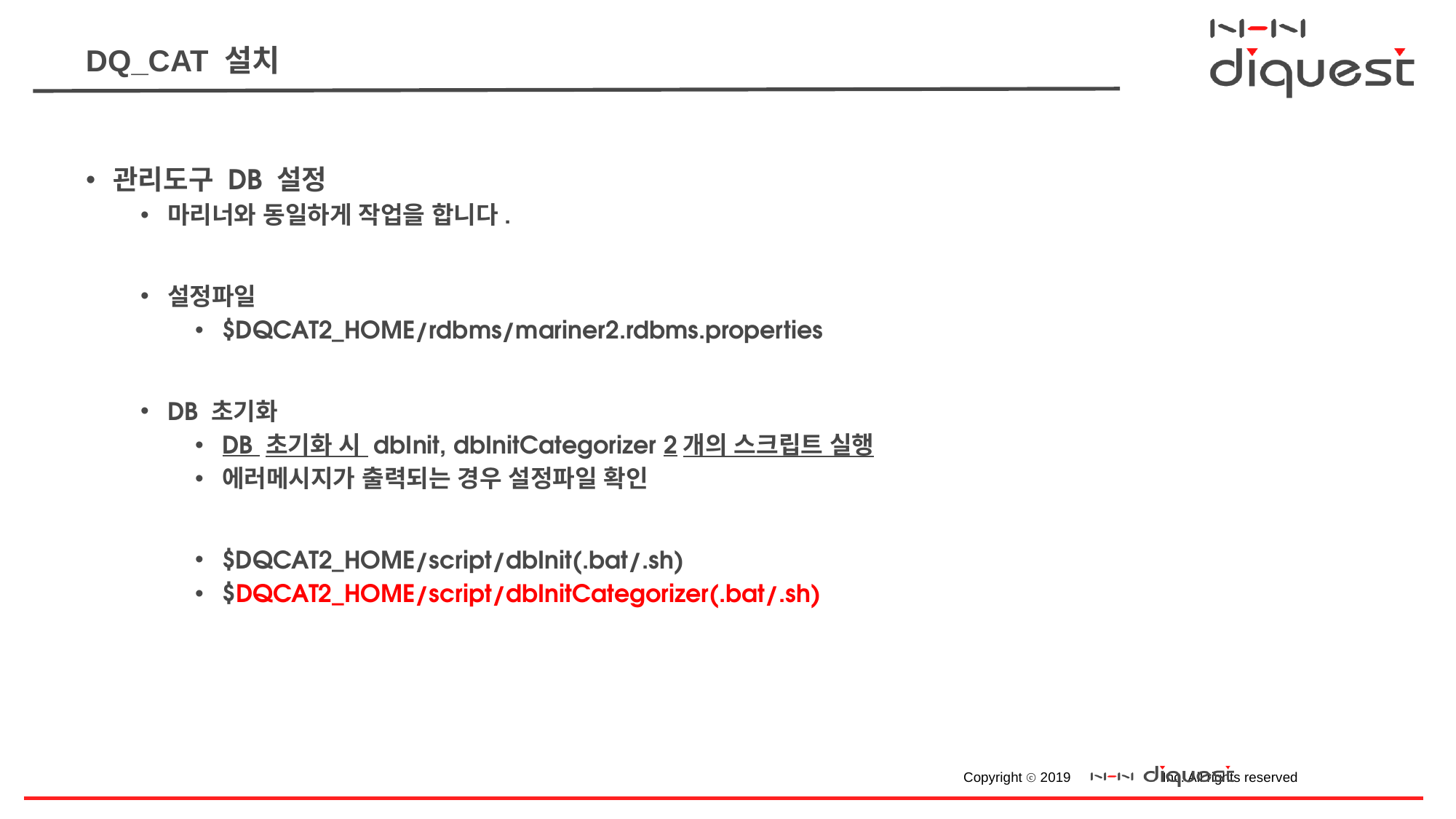

# DQ_CAT 설치
관리도구 DB 설정
마리너와 동일하게 작업을 합니다.

설정파일
$DQCAT2_HOME/rdbms/mariner2.rdbms.properties

DB 초기화
DB 초기화 시 dbInit, dbInitCategorizer 2개의 스크립트 실행
에러메시지가 출력되는 경우 설정파일 확인

$DQCAT2_HOME/script/dbInit(.bat/.sh)
$DQCAT2_HOME/script/dbInitCategorizer(.bat/.sh)